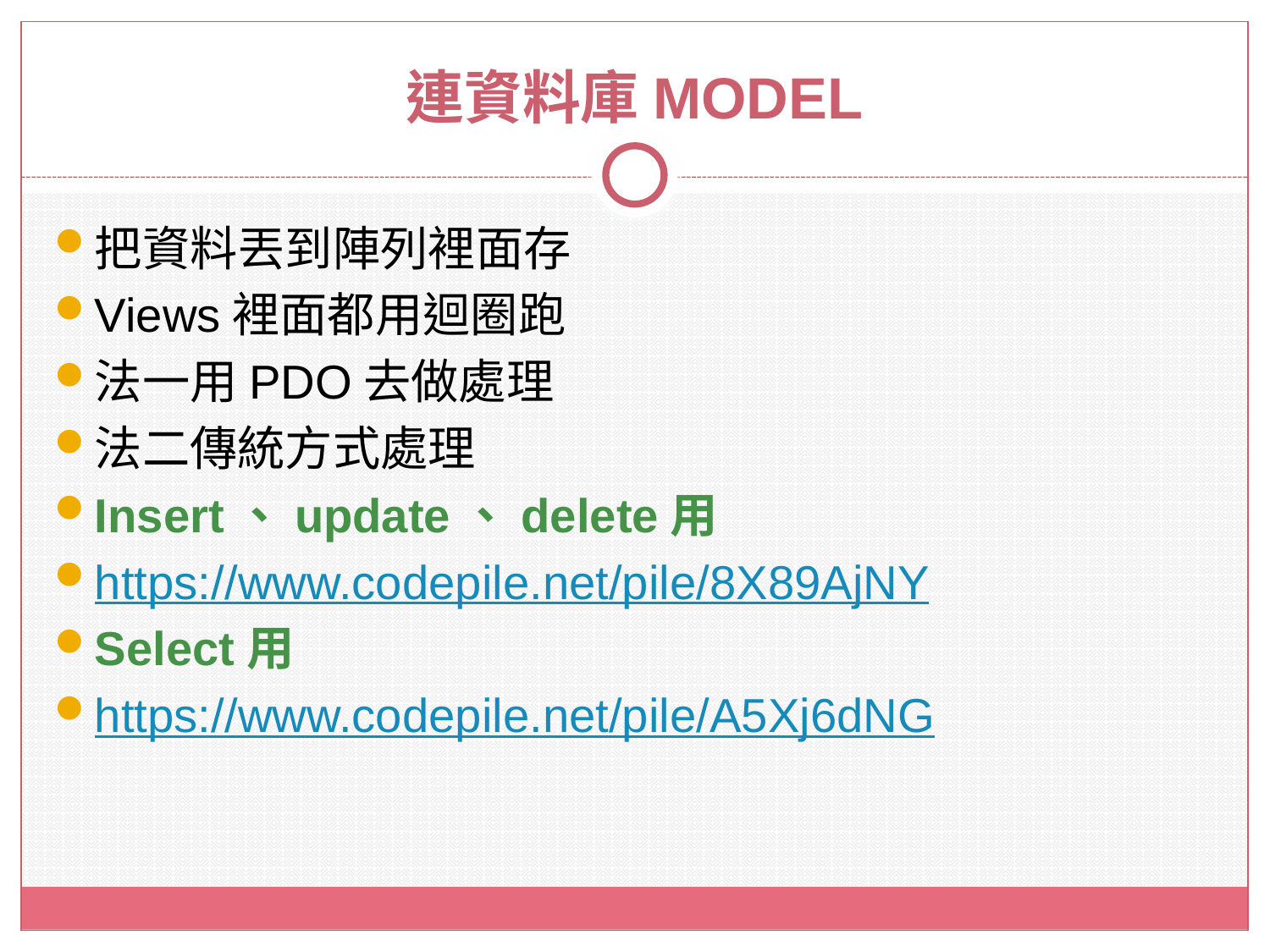

# 連資料庫MODEL
把資料丟到陣列裡面存
Views裡面都用迴圈跑
法一用PDO去做處理
法二傳統方式處理
Insert、update、delete用
https://www.codepile.net/pile/8X89AjNY
Select用
https://www.codepile.net/pile/A5Xj6dNG